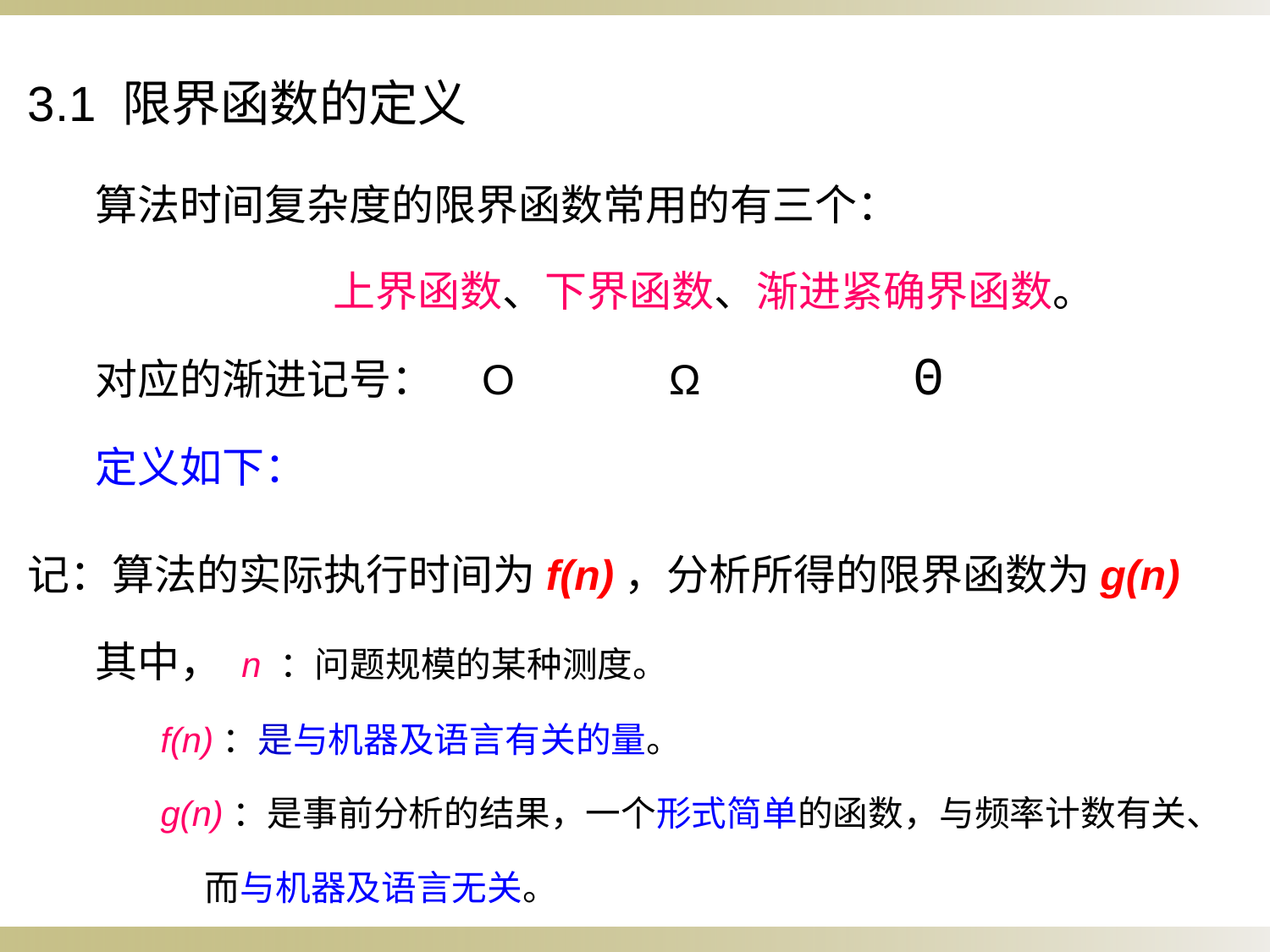

3.1 限界函数的定义
      算法时间复杂度的限界函数常用的有三个：
                               上界函数、下界函数、渐进紧确界函数。
      对应的渐进记号：    O             Ω                  Θ
      定义如下：
记：算法的实际执行时间为f(n)，分析所得的限界函数为g(n)
      其中， n ：问题规模的某种测度。
      f(n)：是与机器及语言有关的量。
      g(n)：是事前分析的结果，一个形式简单的函数，与频率计数有关、
            而与机器及语言无关。